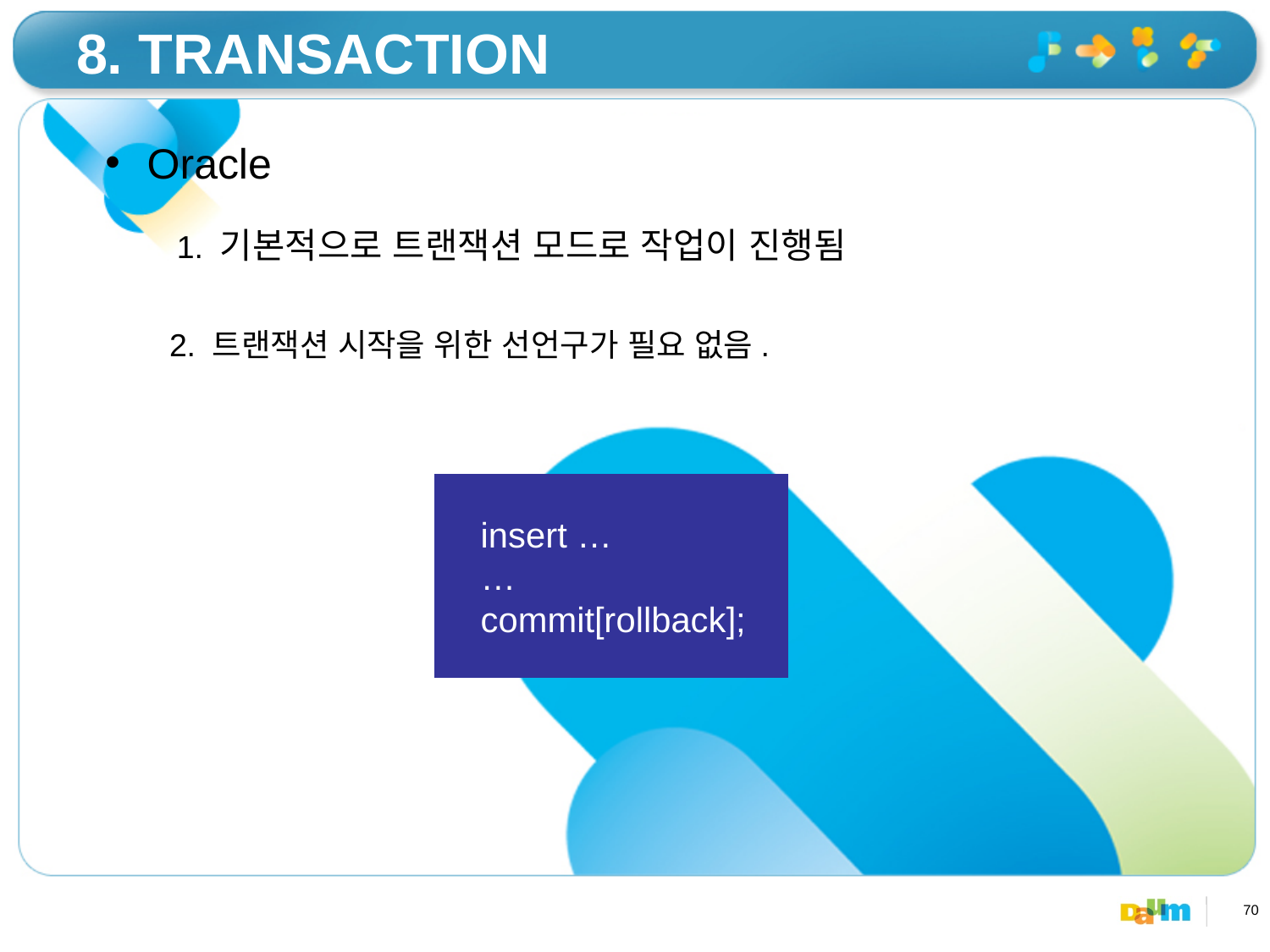

# 8. TRANSACTION
 Oracle
1. 기본적으로 트랜잭션 모드로 작업이 진행됨
2. 트랜잭션 시작을 위한 선언구가 필요 없음.

insert …
…
commit[rollback];